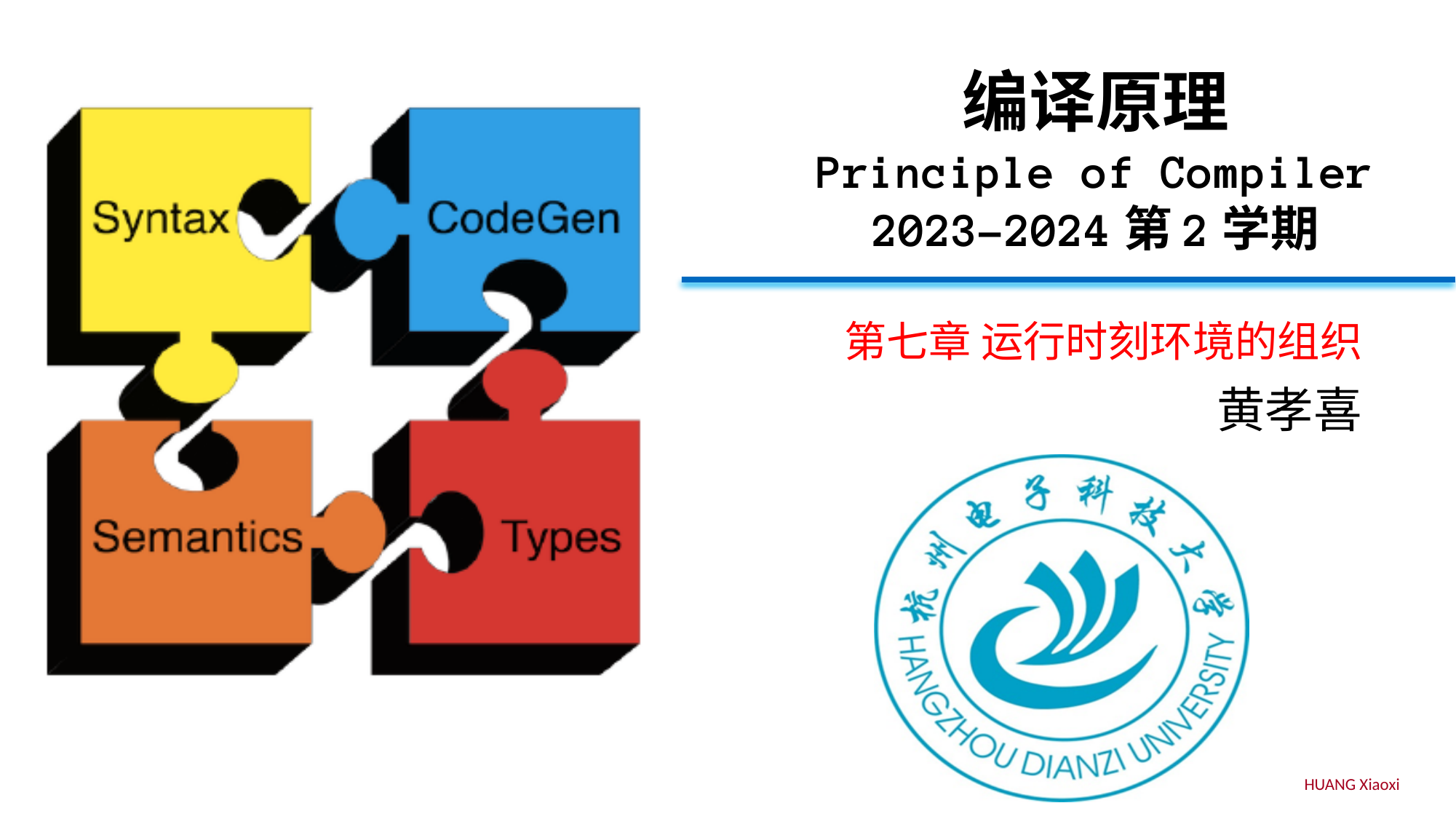

# 编译原理 Principle of Compiler 2023-2024第2学期
第七章 运行时刻环境的组织
黄孝喜